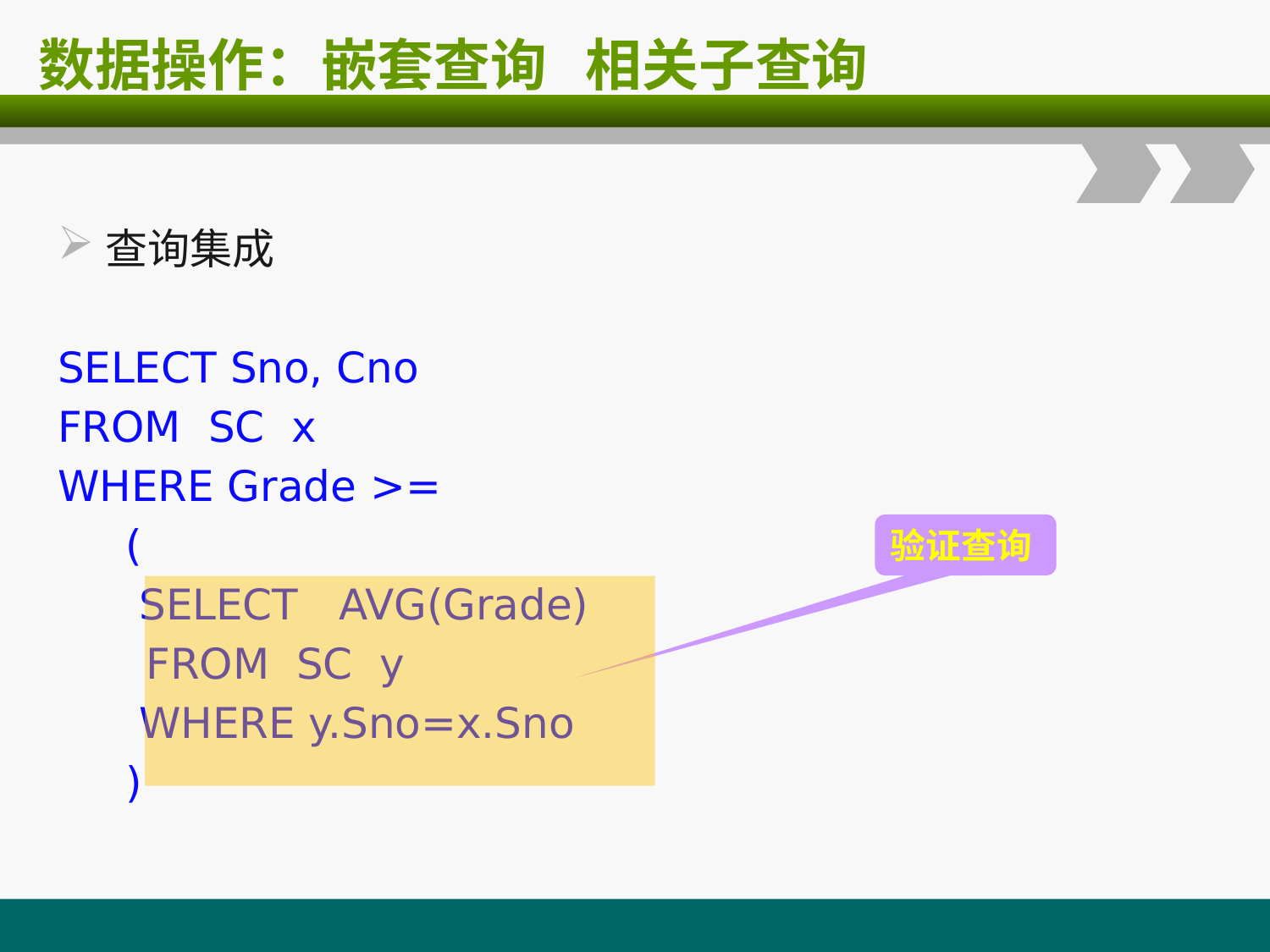

# 数据操作：嵌套查询   相关子查询
查询集成

SELECT Sno, Cno
FROM  SC  x
WHERE Grade >=
     (
      SELECT   AVG(Grade)
	   FROM  SC  y
      WHERE y.Sno=x.Sno
     )
验证查询